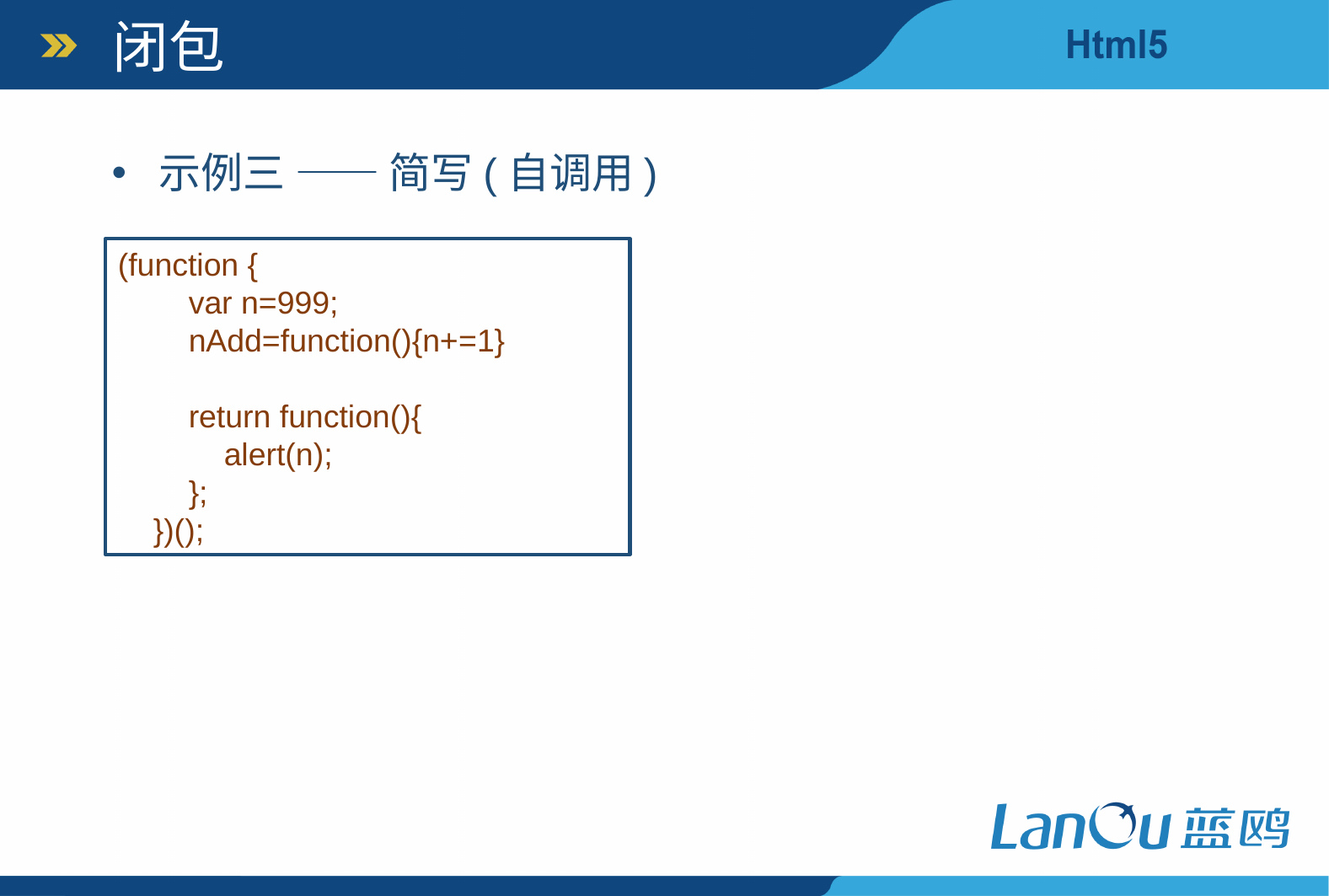

闭包
示例三 —— 简写(自调用)

(function {
        var n=999;
        nAdd=function(){n+=1}

        return function(){
            alert(n);
        };
    })();